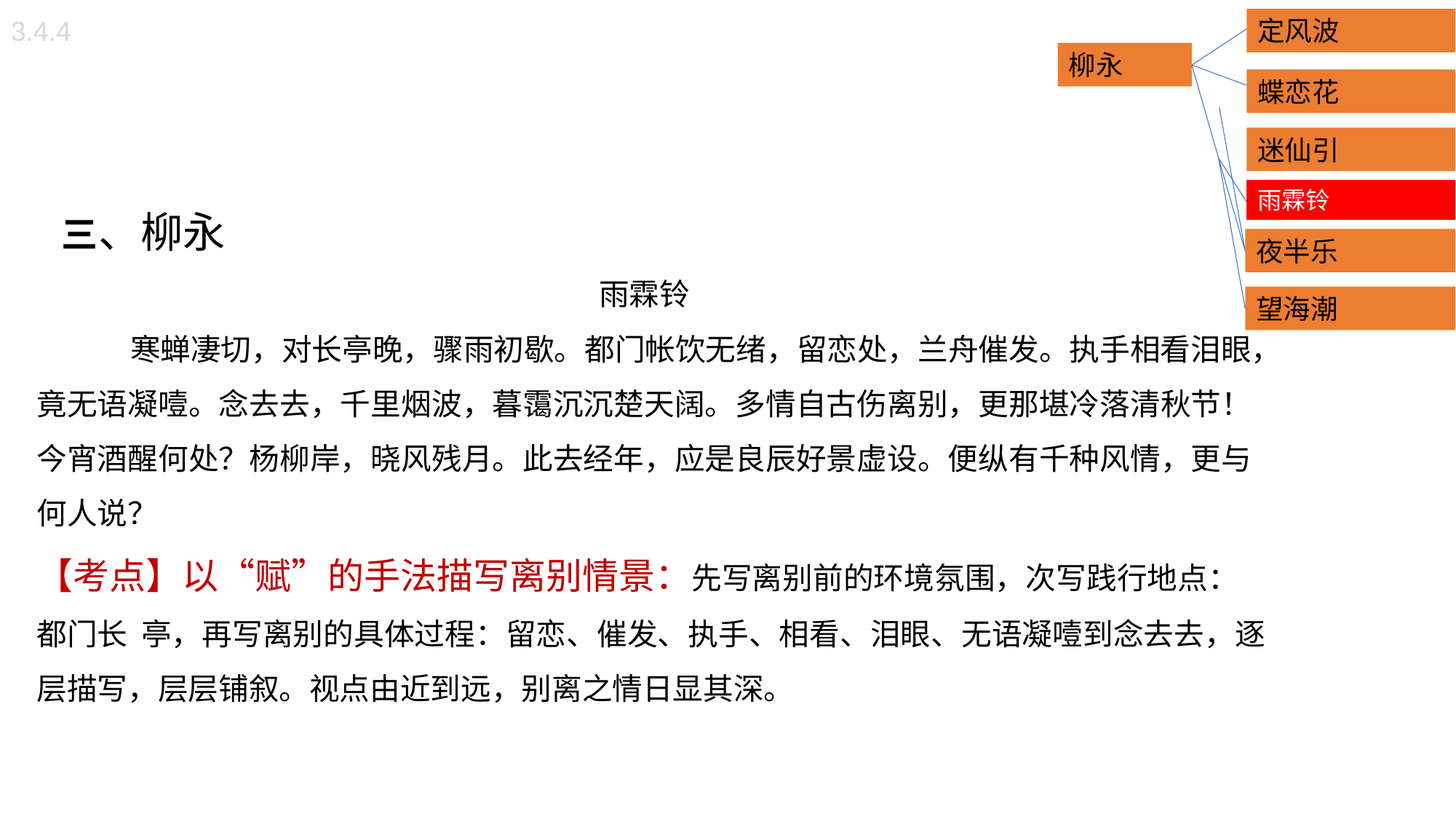

定风波
3.4.4
柳永
蝶恋花
迷仙引
  三、柳永
雨霖铃
             寒蝉凄切，对长亭晚，骤雨初歇。都门帐饮无绪，留恋处，兰舟催发。执手相看泪眼，竟无语凝噎。念去去，千里烟波，暮霭沉沉楚天阔。多情自古伤离别，更那堪冷落清秋节！今宵酒醒何处？杨柳岸，晓风残月。此去经年，应是良辰好景虚设。便纵有千种风情，更与何人说？
【考点】以“赋”的手法描写离别情景：先写离别前的环境氛围，次写践行地点：都门长  亭，再写离别的具体过程：留恋、催发、执手、相看、泪眼、无语凝噎到念去去，逐层描写，层层铺叙。视点由近到远，别离之情日显其深。
雨霖铃
夜半乐
望海潮